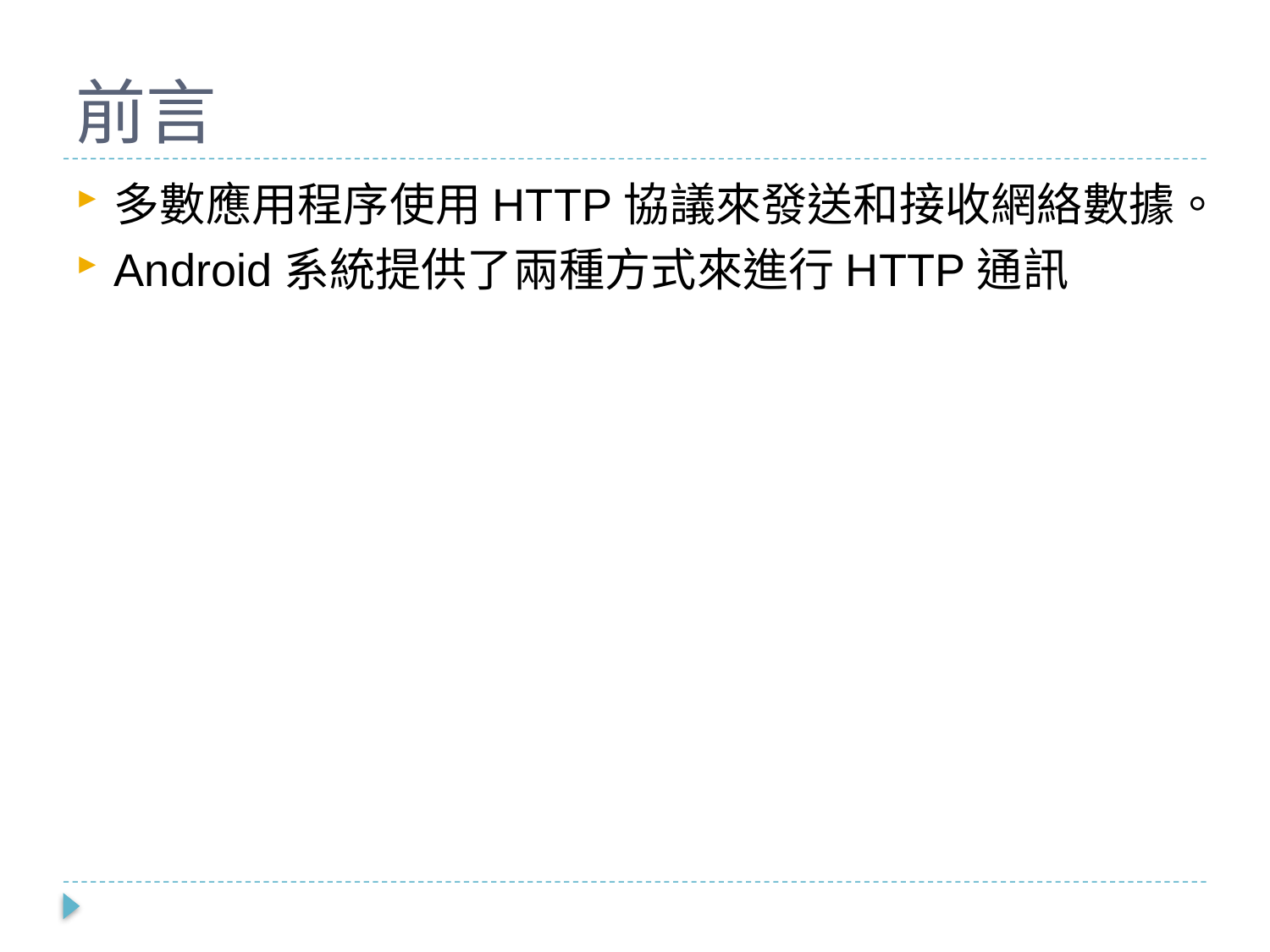

# 前言
多數應用程序使用HTTP協議來發送和接收網絡數據。
Android系統提供了兩種方式來進行HTTP通訊